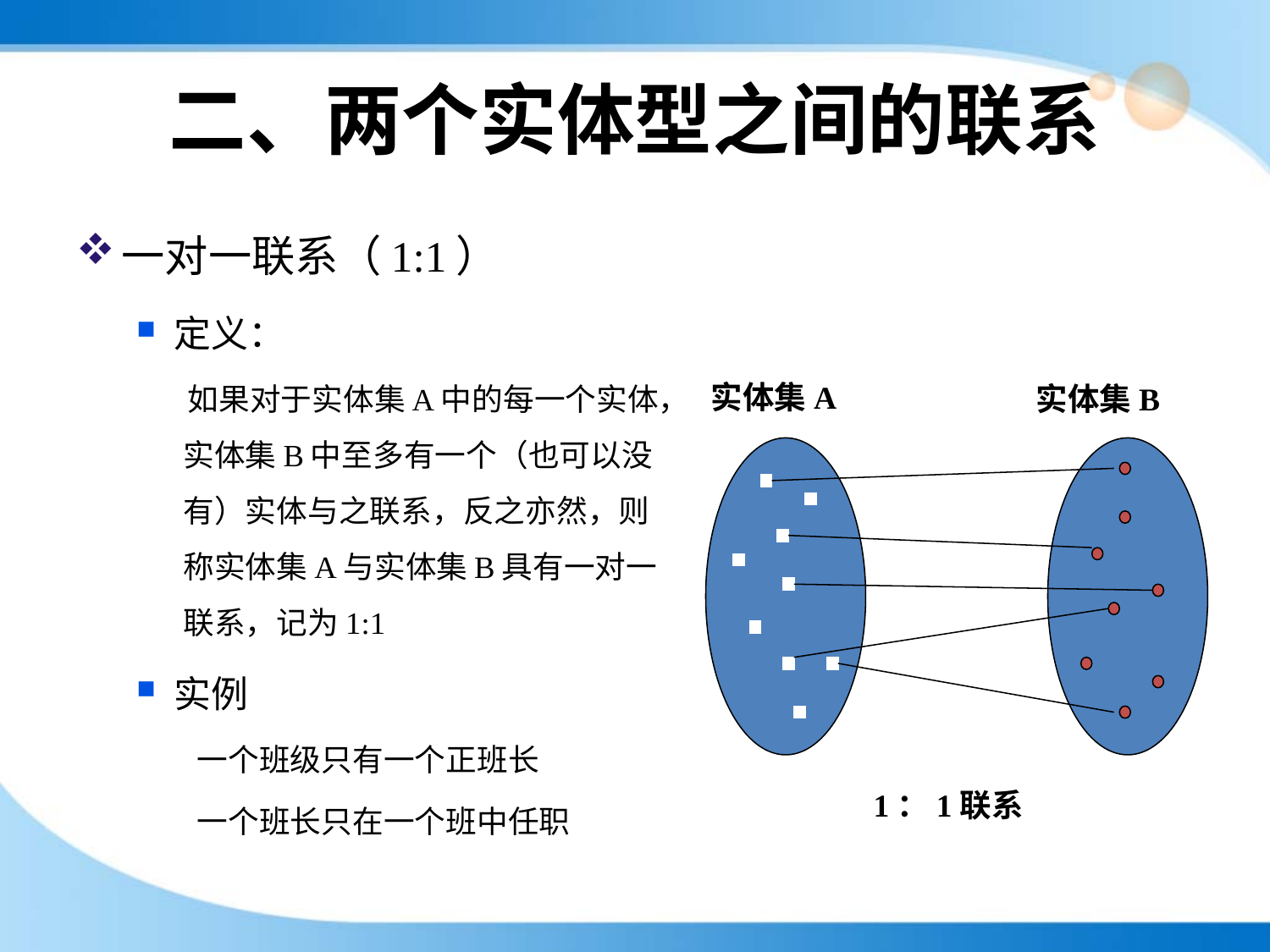

# 二、两个实体型之间的联系
一对一联系（1:1）
定义：
    如果对于实体集A中的每一个实体，实体集B中至多有一个（也可以没有）实体与之联系，反之亦然，则称实体集A与实体集B具有一对一联系，记为1:1
实例
一个班级只有一个正班长
一个班长只在一个班中任职

实体集A
实体集B

1：1联系